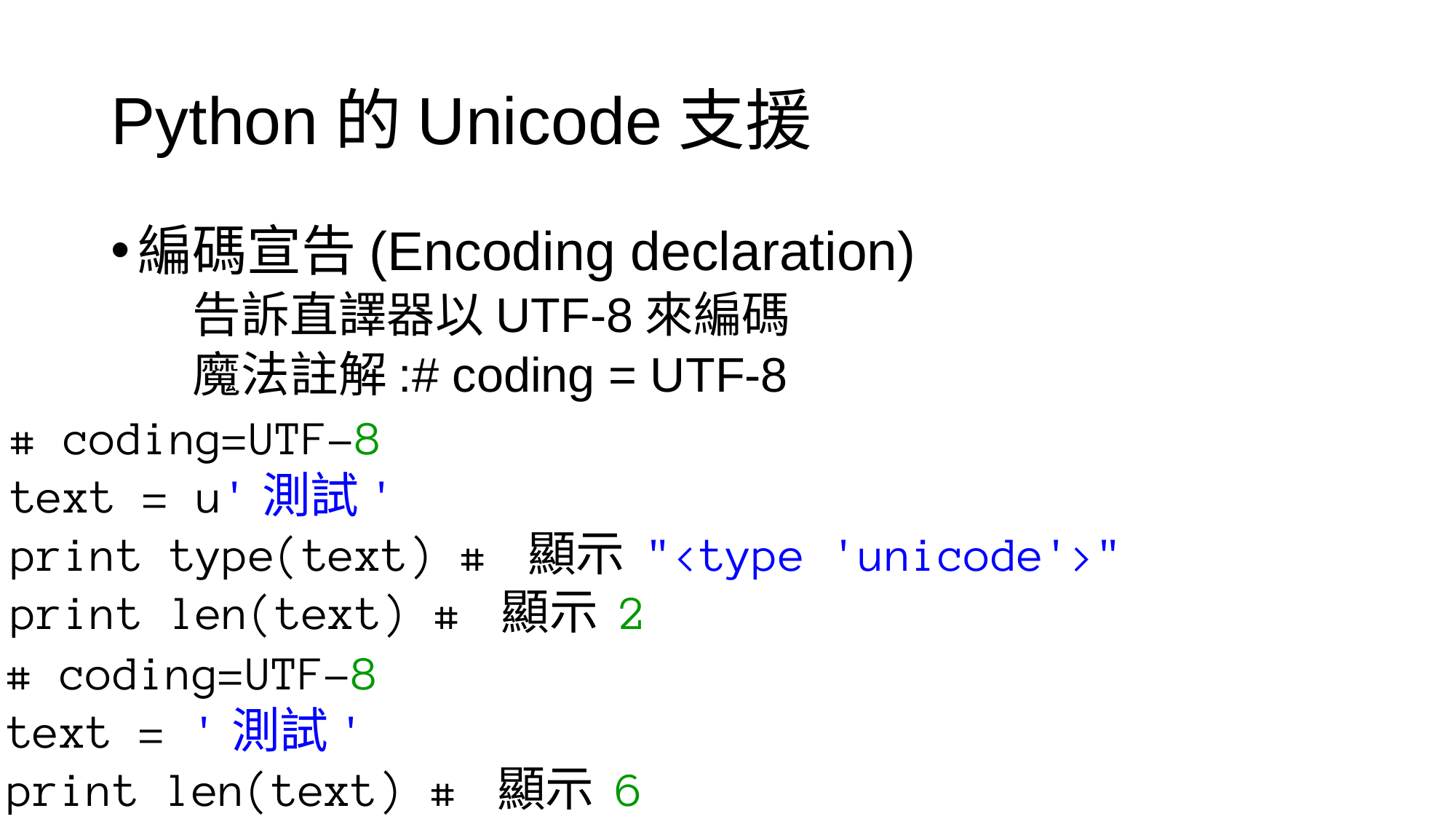

# Python的Unicode支援
編碼宣告(Encoding declaration)
告訴直譯器以UTF-8來編碼
魔法註解:# coding = UTF-8
# coding=UTF-8
text = u'測試'
print type(text) # 顯示 "<type 'unicode'>"
print len(text) # 顯示 2
# coding=UTF-8
text = '測試'
print len(text) # 顯示 6